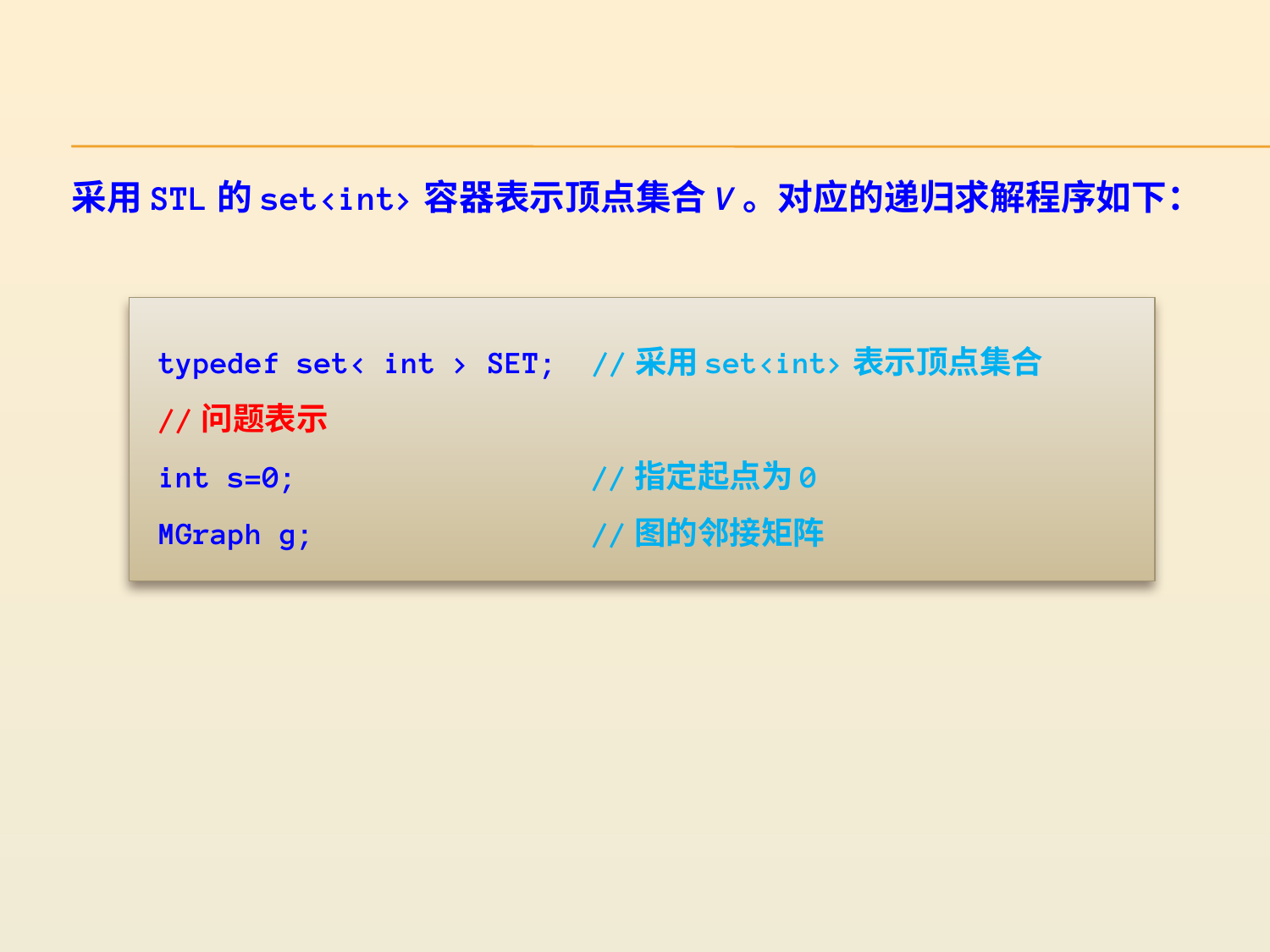

采用STL的set<int>容器表示顶点集合V。对应的递归求解程序如下：
typedef set< int > SET;  //采用set<int>表示顶点集合
//问题表示
int s=0;		   //指定起点为0
MGraph g;		   //图的邻接矩阵